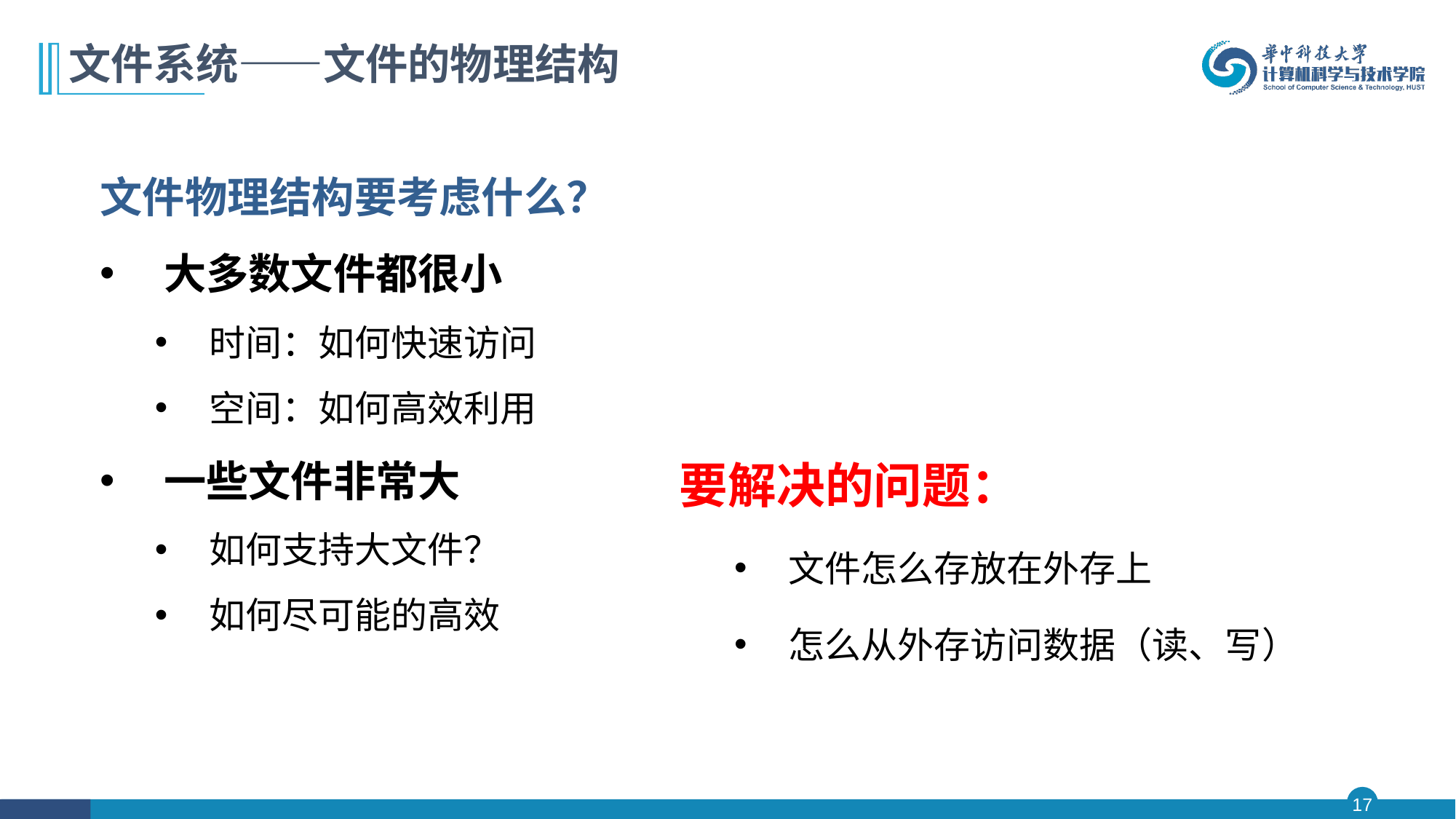

# 文件系统——文件的物理结构
文件物理结构要考虑什么？
大多数文件都很小
时间：如何快速访问
空间：如何高效利用
一些文件非常大
如何支持大文件？
如何尽可能的高效
要解决的问题：
文件怎么存放在外存上
怎么从外存访问数据（读、写）